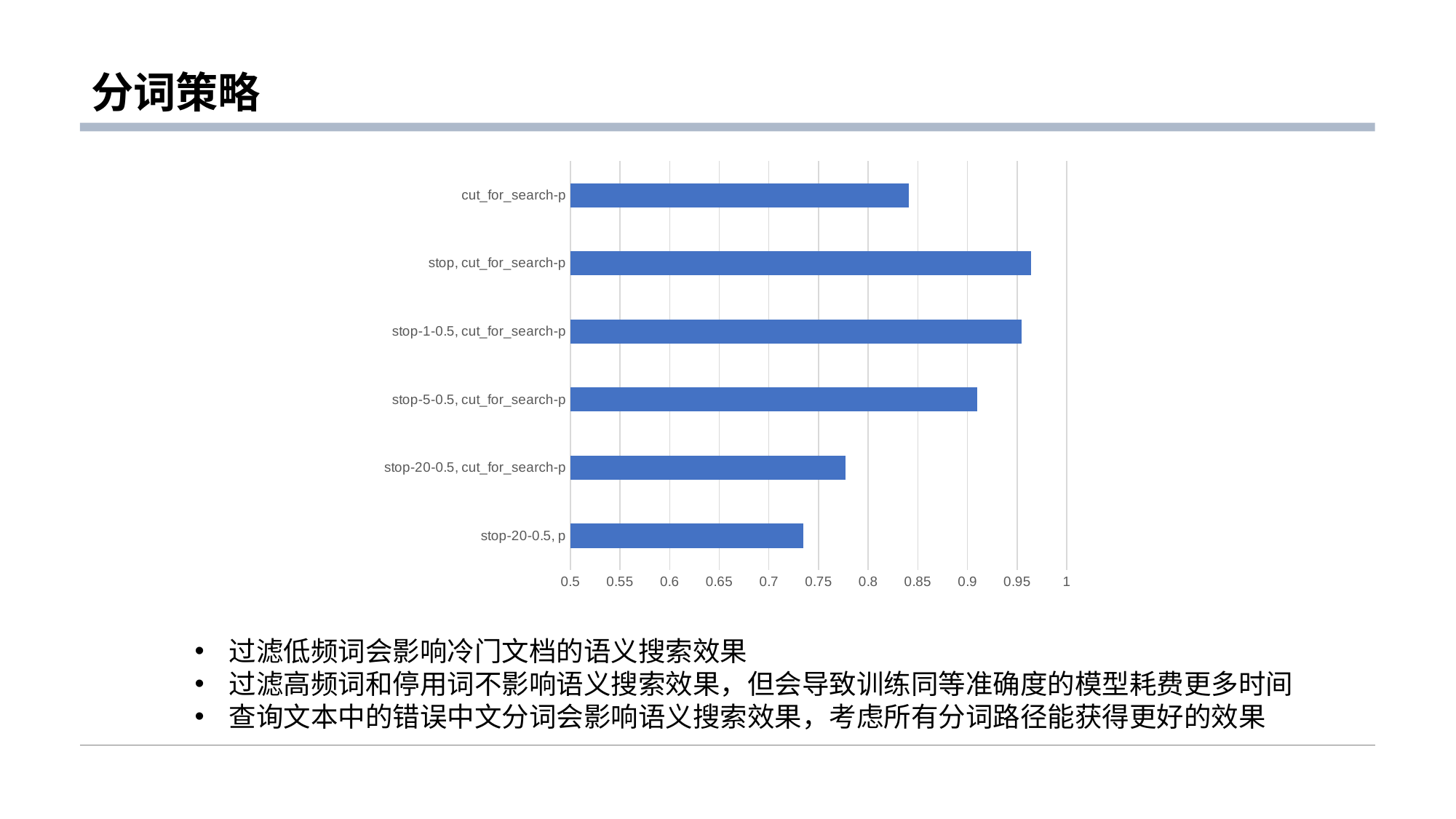

# 分词策略

### Chart

| Category |  |
|---|---|
| stop-20-0.5, p | 0.7349680000000001 |
| stop-20-0.5, cut_for_search-p | 0.776928 |
| stop-5-0.5, cut_for_search-p | 0.910117 |
| stop-1-0.5, cut_for_search-p | 0.954331 |
| stop, cut_for_search-p | 0.964352 |
| cut_for_search-p | 0.841224 |
过滤低频词会影响冷门文档的语义搜索效果
过滤高频词和停用词不影响语义搜索效果，但会导致训练同等准确度的模型耗费更多时间
查询文本中的错误中文分词会影响语义搜索效果，考虑所有分词路径能获得更好的效果